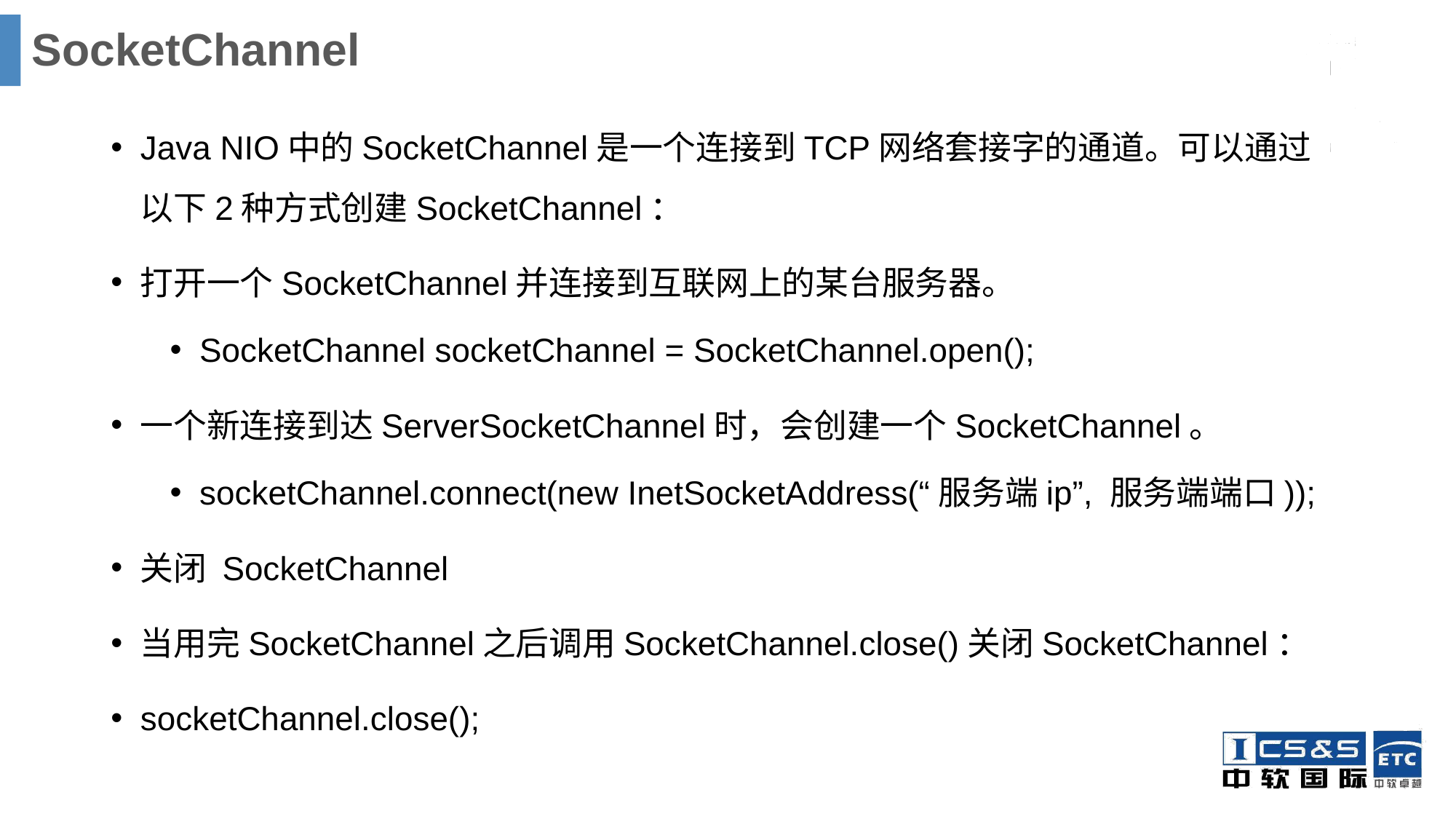

# SocketChannel
Java NIO中的SocketChannel是一个连接到TCP网络套接字的通道。可以通过以下2种方式创建SocketChannel：
打开一个SocketChannel并连接到互联网上的某台服务器。
SocketChannel socketChannel = SocketChannel.open();
一个新连接到达ServerSocketChannel时，会创建一个SocketChannel。
socketChannel.connect(new InetSocketAddress(“服务端ip”, 服务端端口));
关闭 SocketChannel
当用完SocketChannel之后调用SocketChannel.close()关闭SocketChannel：
socketChannel.close();